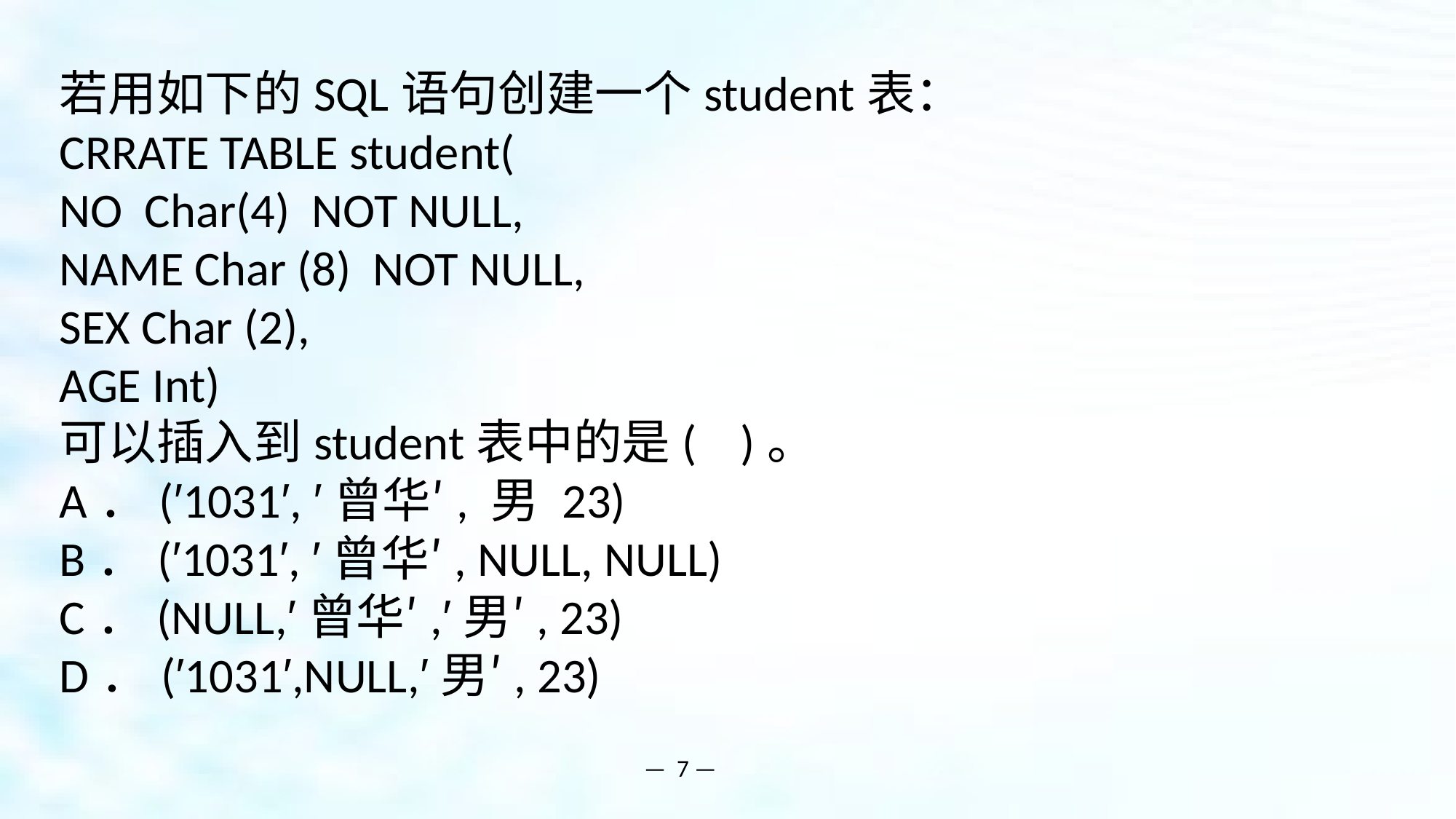

若用如下的SQL语句创建一个student表：
CRRATE TABLE student(
NO  Char(4)  NOT NULL,
NAME Char (8)  NOT NULL,
SEX Char (2),
AGE Int)
可以插入到student表中的是(    )。
A．(′1031′, ′曾华′, 男 23)
B．(′1031′, ′曾华′, NULL, NULL)
C．(NULL,′曾华′,′男′, 23)
D．(′1031′,NULL,′男′, 23)